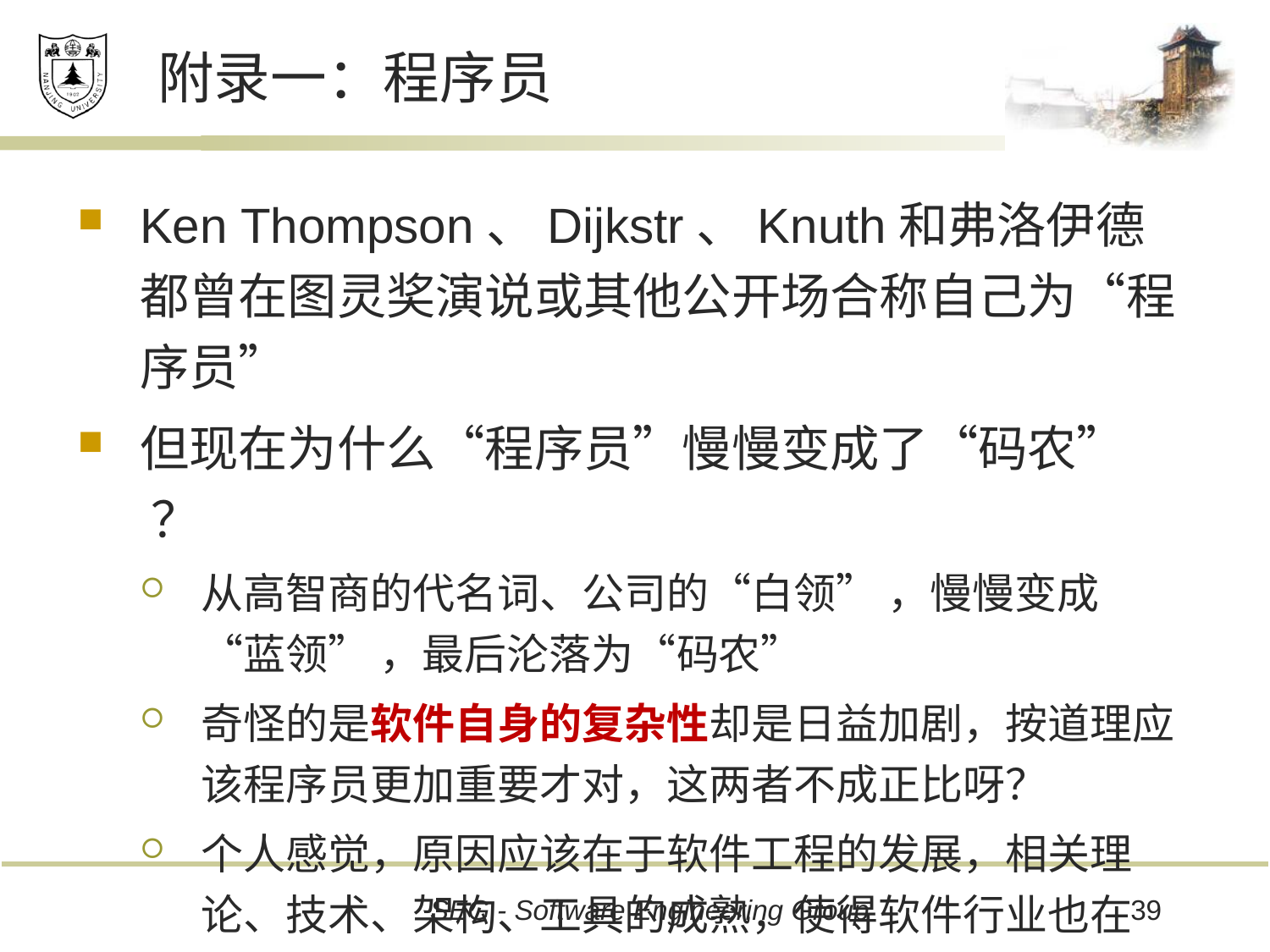

# 附录一：程序员
Ken Thompson、Dijkstr、Knuth和弗洛伊德都曾在图灵奖演说或其他公开场合称自己为“程序员”
但现在为什么“程序员”慢慢变成了“码农” ？
从高智商的代名词、公司的“白领” ，慢慢变成“蓝领” ，最后沦落为“码农”
奇怪的是软件自身的复杂性却是日益加剧，按道理应该程序员更加重要才对，这两者不成正比呀？
个人感觉，原因应该在于软件工程的发展，相关理论、技术、架构、工具的成熟，使得软件行业也在“社会化分工”！

39
SEG - Software Engineering Group